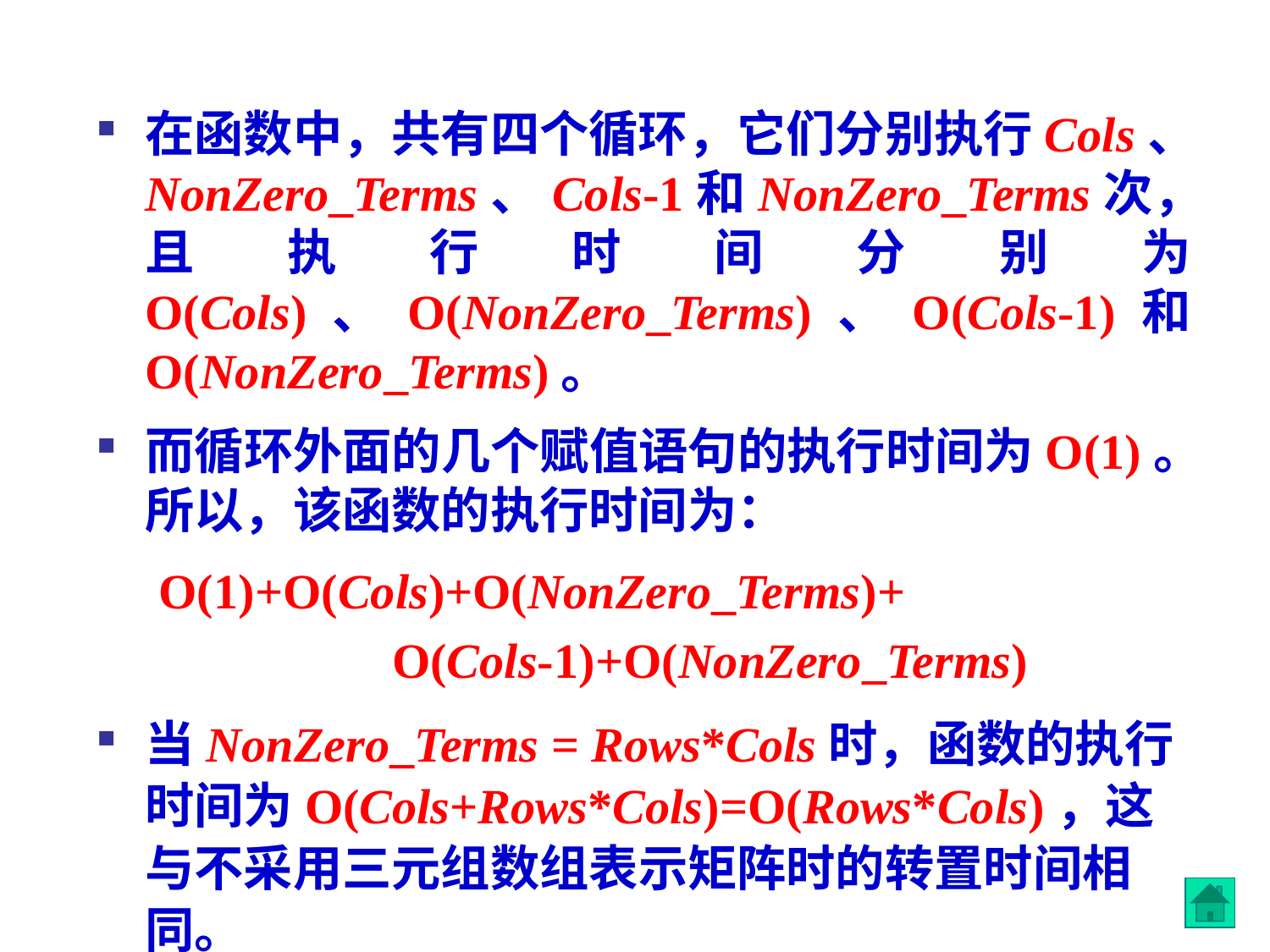

在函数中，共有四个循环，它们分别执行Cols、NonZero_Terms、Cols-1和NonZero_Terms次，且执行时间分别为O(Cols)、O(NonZero_Terms)、O(Cols-1)和O(NonZero_Terms)。
而循环外面的几个赋值语句的执行时间为O(1)。所以，该函数的执行时间为：
     O(1)+O(Cols)+O(NonZero_Terms)+
                        O(Cols-1)+O(NonZero_Terms)
当NonZero_Terms = Rows*Cols时，函数的执行时间为O(Cols+Rows*Cols)=O(Rows*Cols)，这与不采用三元组数组表示矩阵时的转置时间相同。
47